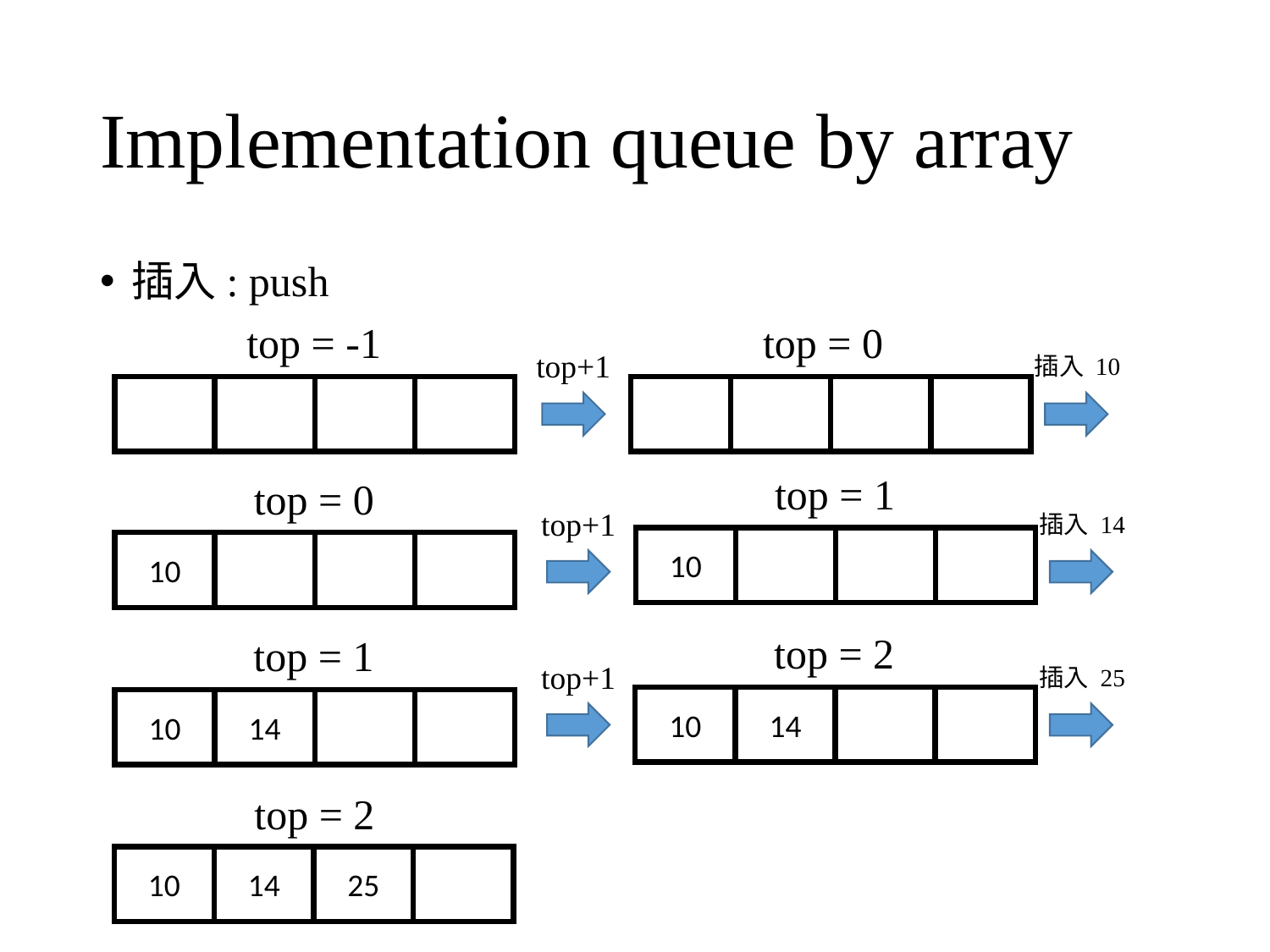

# Implementation queue by array
插入: push
top = -1
top = 0
top+1
插入 10

top = 1
top = 0
top+1
插入 14
10

10

top = 2
top = 1
top+1
插入 25
10
14

10
14

top = 2
10
14
25